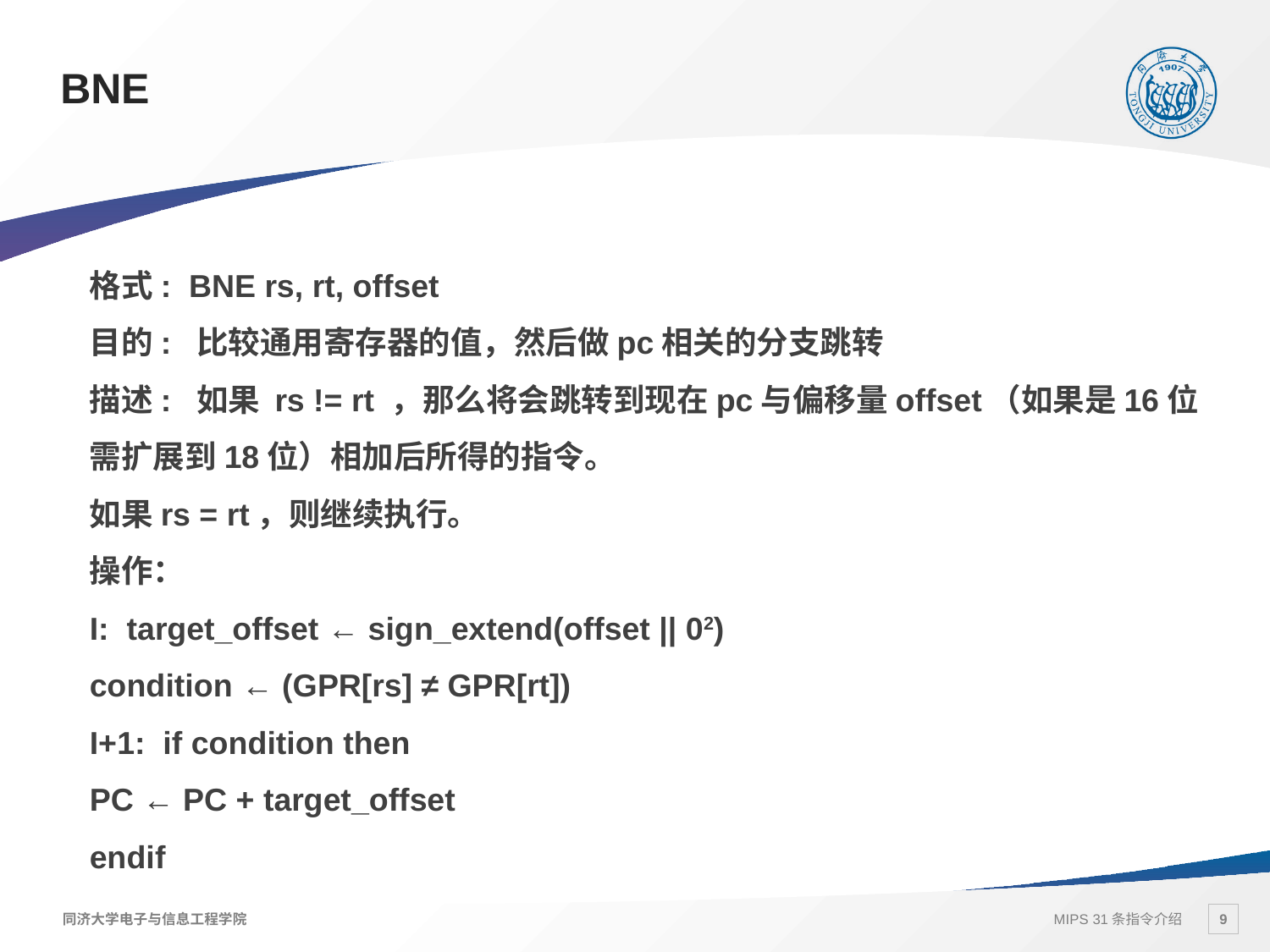

# BNE
格式:  BNE rs, rt, offset
目的:  比较通用寄存器的值，然后做pc相关的分支跳转
描述:  如果 rs != rt ，那么将会跳转到现在pc与偏移量offset（如果是16位需扩展到18位）相加后所得的指令。
如果rs = rt，则继续执行。
操作：
I:  target_offset ← sign_extend(offset || 02)
condition ← (GPR[rs] ≠ GPR[rt])
I+1:  if condition then
PC ← PC + target_offset
endif